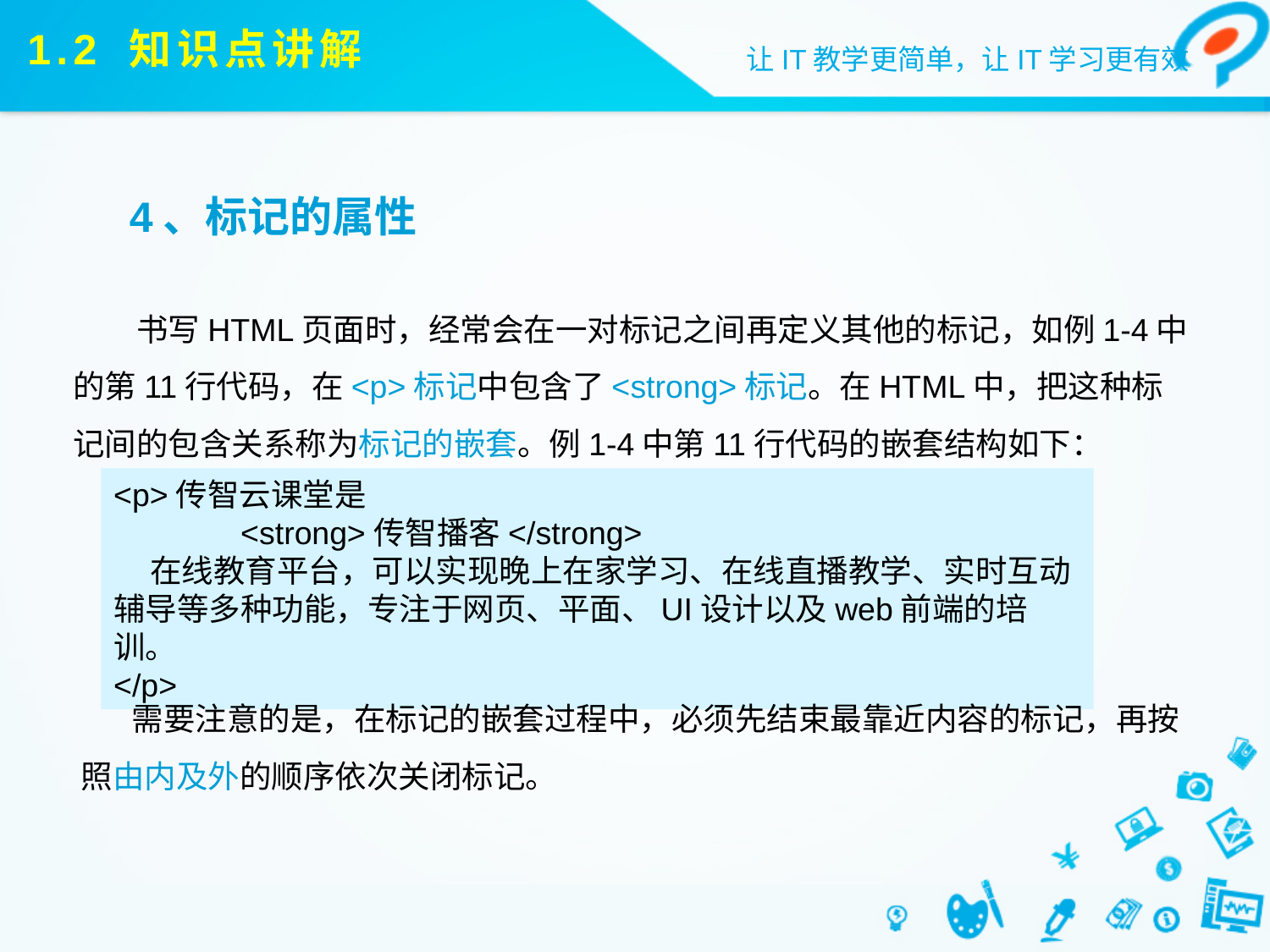

# 1.2 知识点讲解
4、标记的属性
书写HTML页面时，经常会在一对标记之间再定义其他的标记，如例1-4中的第11行代码，在<p>标记中包含了<strong>标记。在HTML中，把这种标记间的包含关系称为标记的嵌套。例1-4中第11行代码的嵌套结构如下：
<p>传智云课堂是
	<strong>传智播客</strong>
    在线教育平台，可以实现晚上在家学习、在线直播教学、实时互动辅导等多种功能，专注于网页、平面、UI设计以及web前端的培训。
</p>
      需要注意的是，在标记的嵌套过程中，必须先结束最靠近内容的标记，再按照由内及外的顺序依次关闭标记。